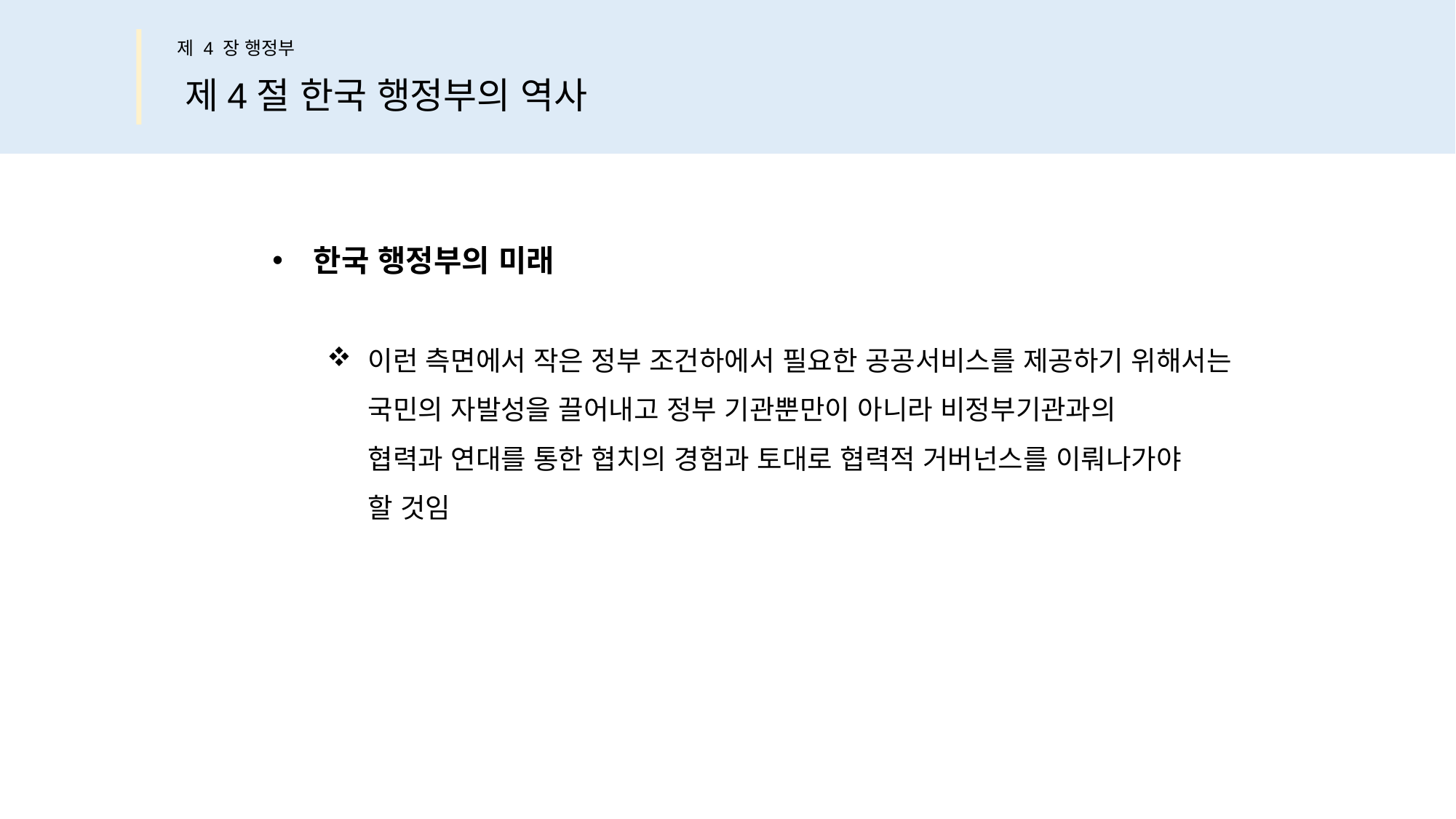

제 4 장 행정부
제4절 한국 행정부의 역사
한국 행정부의 미래

이런 측면에서 작은 정부 조건하에서 필요한 공공서비스를 제공하기 위해서는
국민의 자발성을 끌어내고 정부 기관뿐만이 아니라 비정부기관과의
협력과 연대를 통한 협치의 경험과 토대로 협력적 거버넌스를 이뤄나가야
할 것임